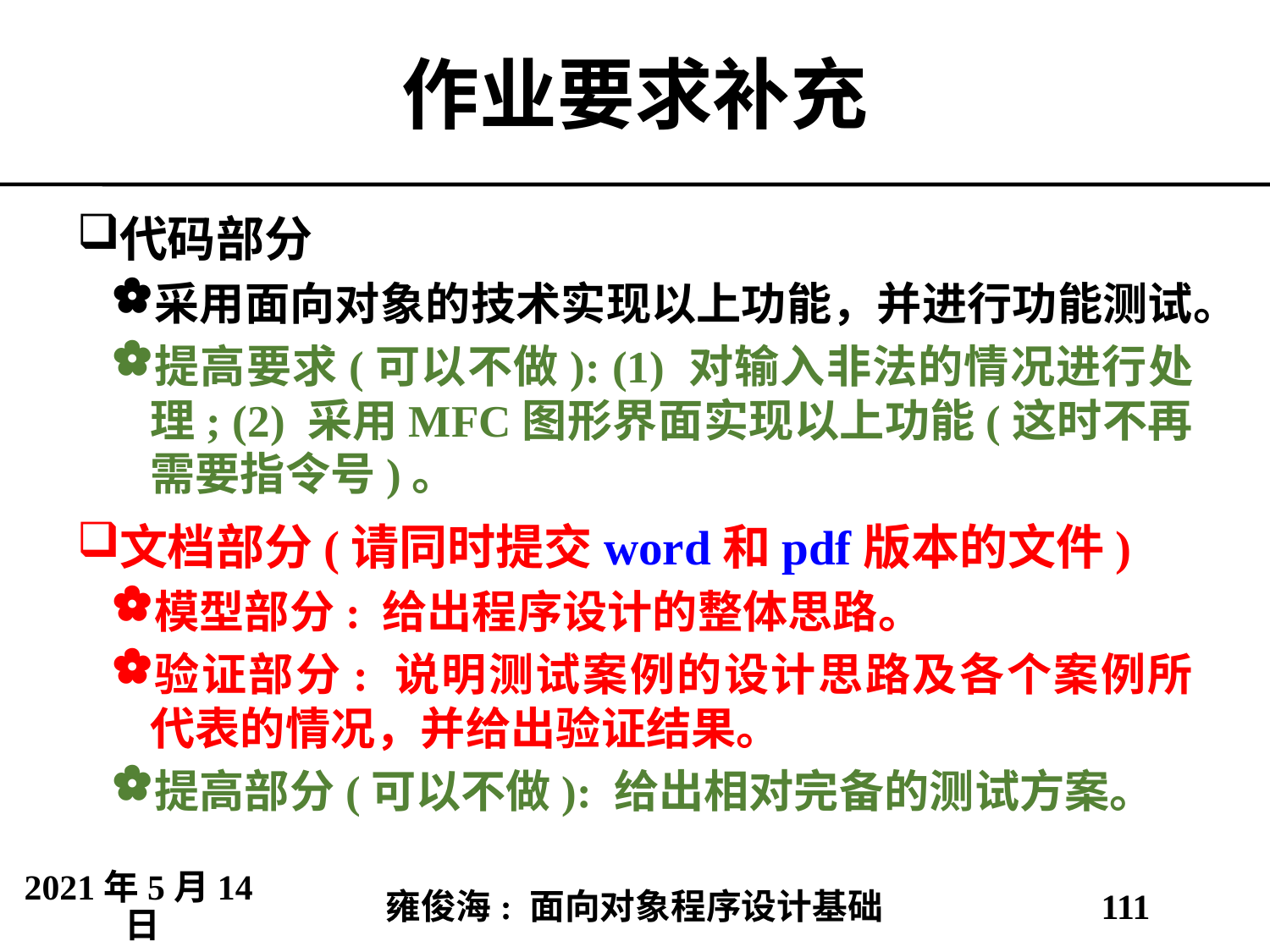

# 作业要求补充

代码部分
采用面向对象的技术实现以上功能，并进行功能测试。
提高要求(可以不做): (1) 对输入非法的情况进行处理; (2) 采用MFC图形界面实现以上功能(这时不再需要指令号)。
文档部分(请同时提交word和pdf版本的文件)
模型部分: 给出程序设计的整体思路。
验证部分: 说明测试案例的设计思路及各个案例所代表的情况，并给出验证结果。
提高部分(可以不做): 给出相对完备的测试方案。
2021年5月14日
雍俊海: 面向对象程序设计基础
111